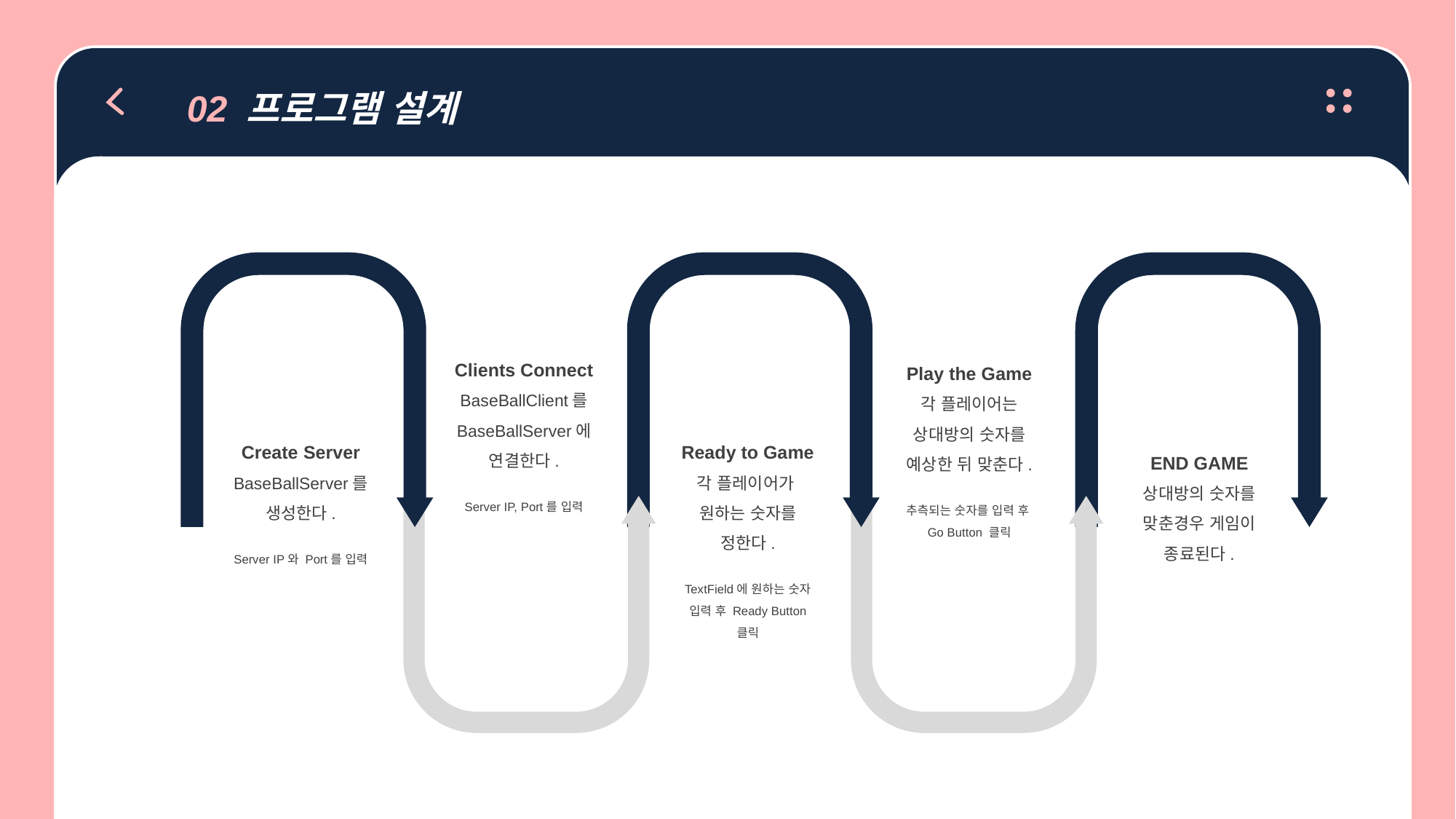

02 프로그램 설계

Clients Connect
BaseBallClient를 BaseBallServer에 연결한다.

Server IP, Port를 입력
Play the Game
각 플레이어는
상대방의 숫자를 예상한 뒤 맞춘다.

추측되는 숫자를 입력 후
Go Button 클릭

Create Server BaseBallServer를
생성한다.

Server IP와 Port를 입력
Ready to Game
각 플레이어가
원하는 숫자를
정한다.

TextField에 원하는 숫자 입력 후 Ready Button
클릭
END GAME
상대방의 숫자를 맞춘경우 게임이 종료된다.